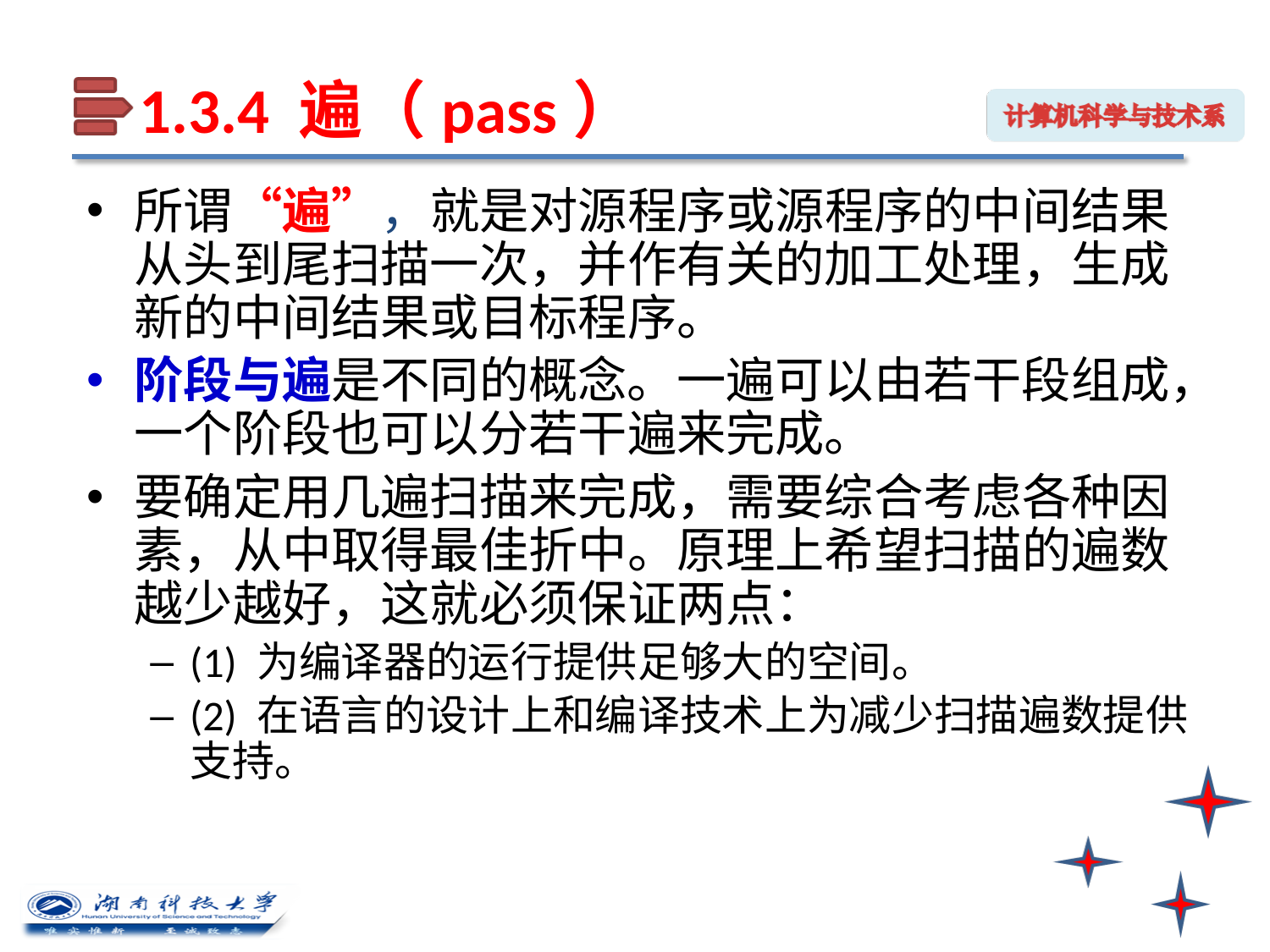

# 1.3.4 遍（pass）
所谓“遍”，就是对源程序或源程序的中间结果从头到尾扫描一次，并作有关的加工处理，生成新的中间结果或目标程序。
阶段与遍是不同的概念。一遍可以由若干段组成，一个阶段也可以分若干遍来完成。
要确定用几遍扫描来完成，需要综合考虑各种因素，从中取得最佳折中。原理上希望扫描的遍数越少越好，这就必须保证两点：
(1) 为编译器的运行提供足够大的空间。
(2) 在语言的设计上和编译技术上为减少扫描遍数提供支持。